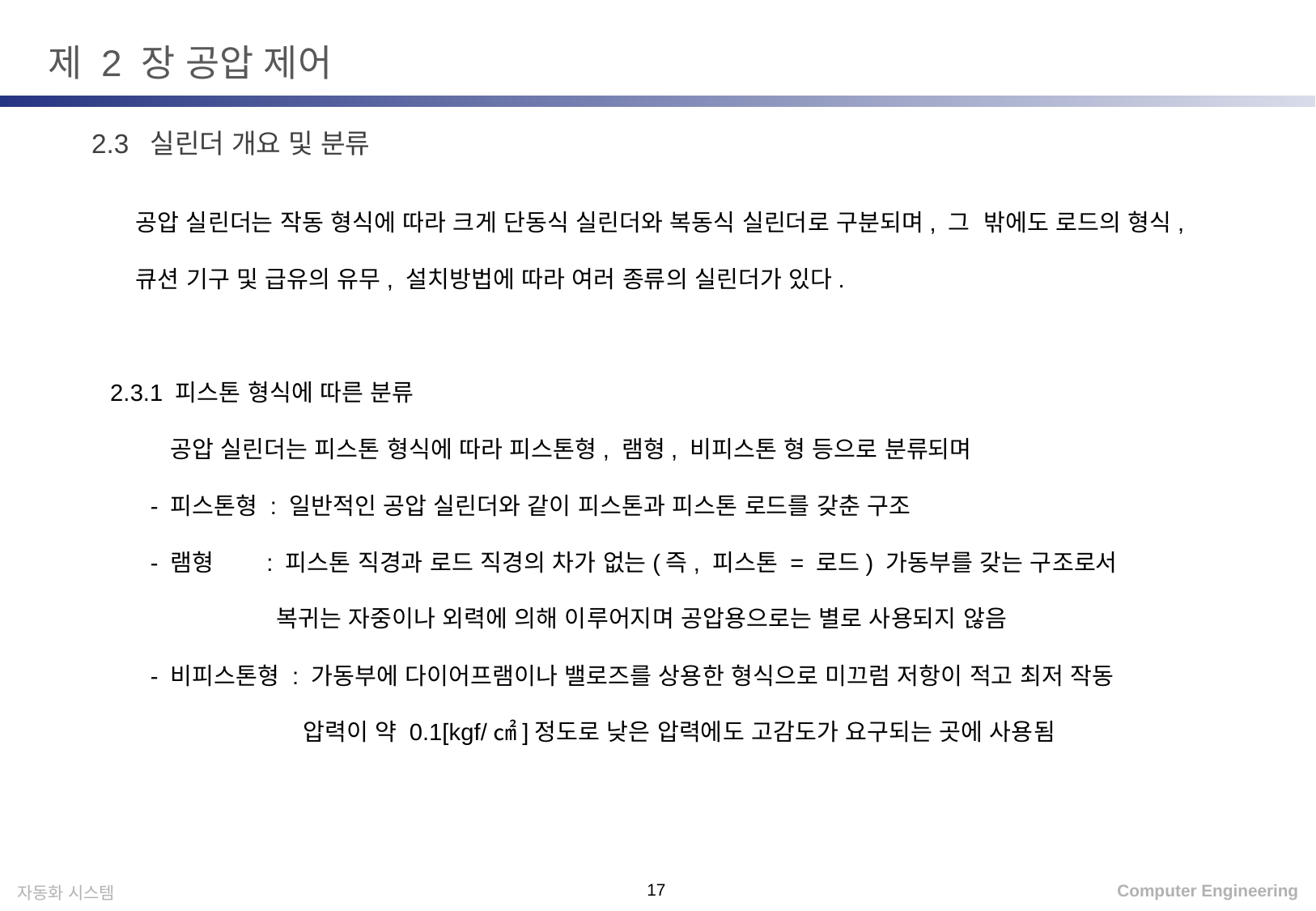

제 2 장 공압 제어
2.3  실린더 개요 및 분류
   공압 실린더는 작동 형식에 따라 크게 단동식 실린더와 복동식 실린더로 구분되며, 그  밖에도 로드의 형식,
   큐션 기구 및 급유의 유무, 설치방법에 따라 여러 종류의 실린더가 있다.

2.3.1 피스톤 형식에 따른 분류
         공압 실린더는 피스톤 형식에 따라 피스톤형, 램형, 비피스톤 형 등으로 분류되며
      - 피스톤형 : 일반적인 공압 실린더와 같이 피스톤과 피스톤 로드를 갖춘 구조
      - 램형       : 피스톤 직경과 로드 직경의 차가 없는(즉, 피스톤 = 로드) 가동부를 갖는 구조로서
                        복귀는 자중이나 외력에 의해 이루어지며 공압용으로는 별로 사용되지 않음
      - 비피스톤형 : 가동부에 다이어프램이나 밸로즈를 상용한 형식으로 미끄럼 저항이 적고 최저 작동
                            압력이 약 0.1[kgf/㎠]정도로 낮은 압력에도 고감도가 요구되는 곳에 사용됨